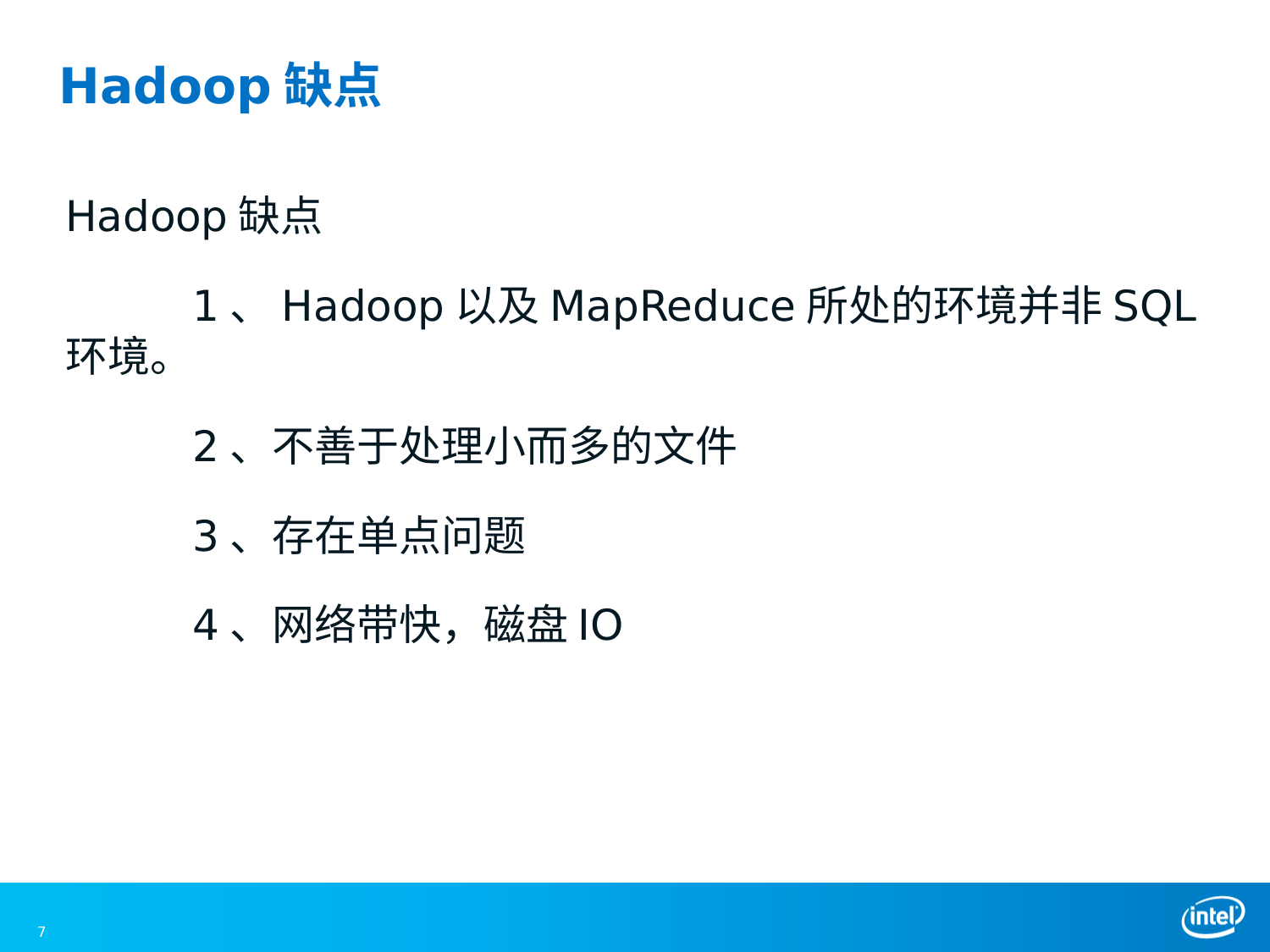

# Hadoop缺点
Hadoop缺点
	1、Hadoop以及MapReduce所处的环境并非SQL环境。
	2、不善于处理小而多的文件
	3、存在单点问题
	4、网络带快，磁盘IO

7